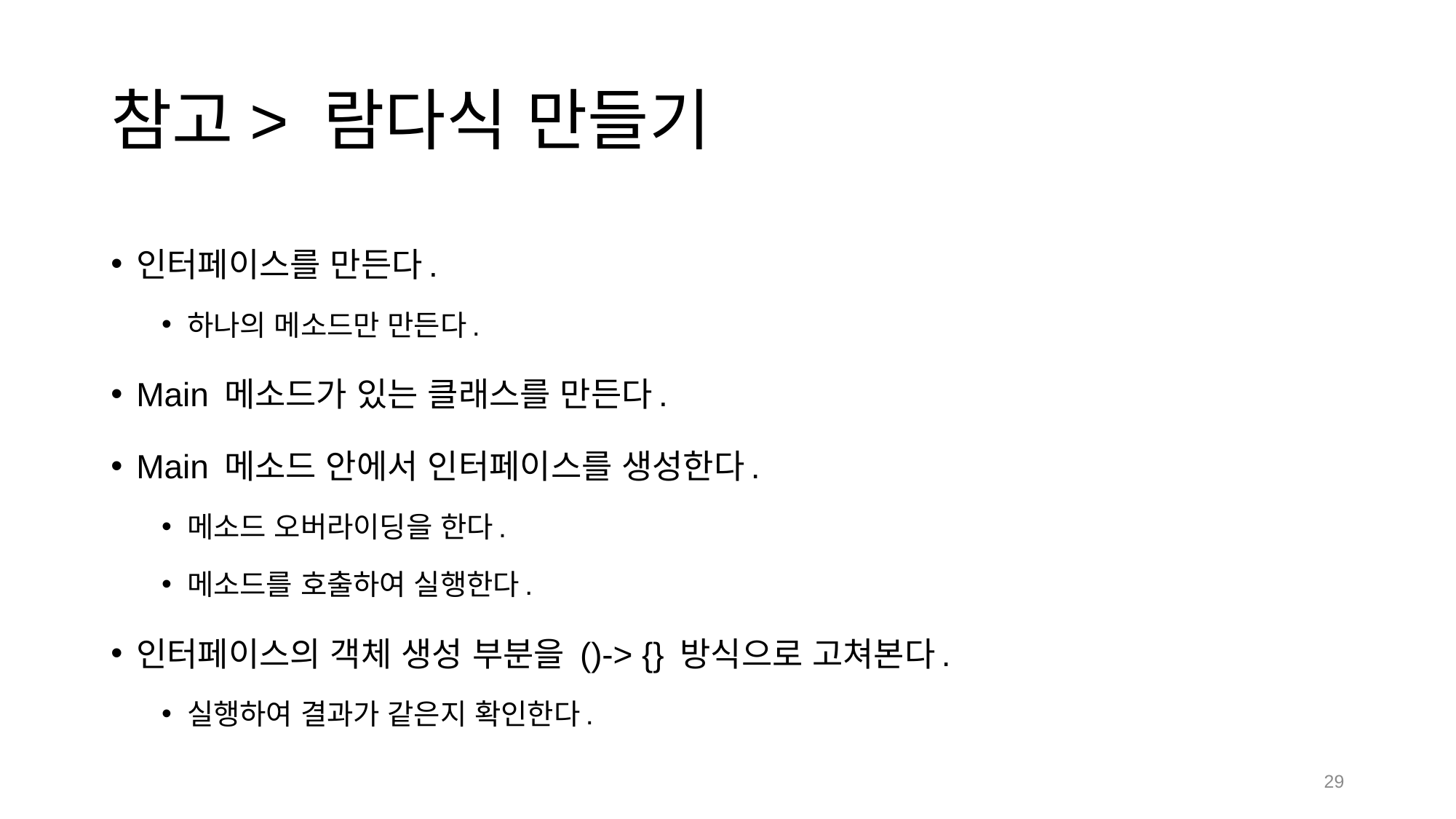

# 참고> 람다식 만들기
인터페이스를 만든다.
하나의 메소드만 만든다.
Main 메소드가 있는 클래스를 만든다.
Main 메소드 안에서 인터페이스를 생성한다.
메소드 오버라이딩을 한다.
메소드를 호출하여 실행한다.
인터페이스의 객체 생성 부분을 ()-> {} 방식으로 고쳐본다.
실행하여 결과가 같은지 확인한다.

29